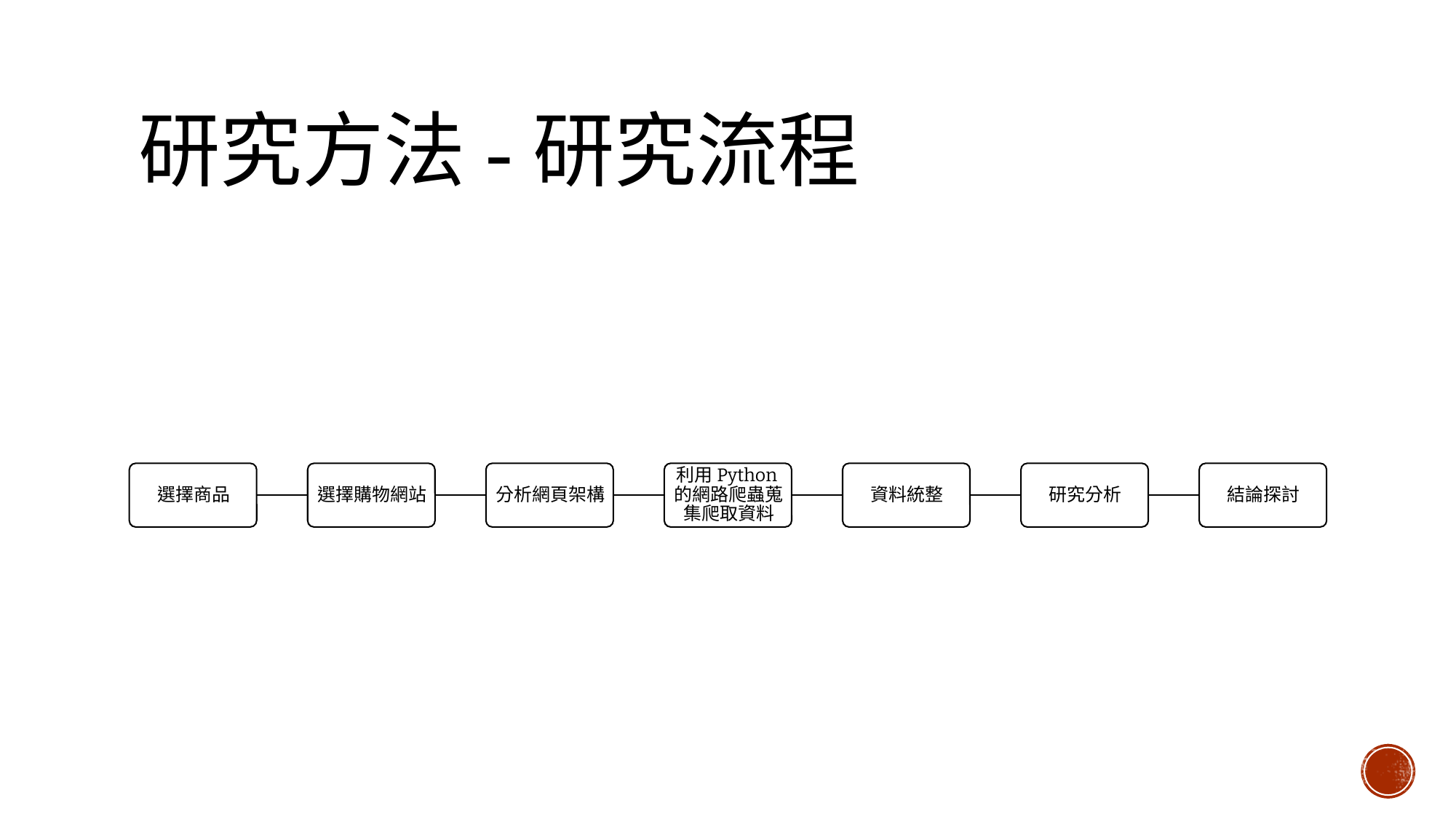

# 研究方法-研究流程
選擇商品

選擇購物網站

分析網頁架構

利用Python的網路爬蟲蒐集爬取資料

資料統整

研究分析

結論探討